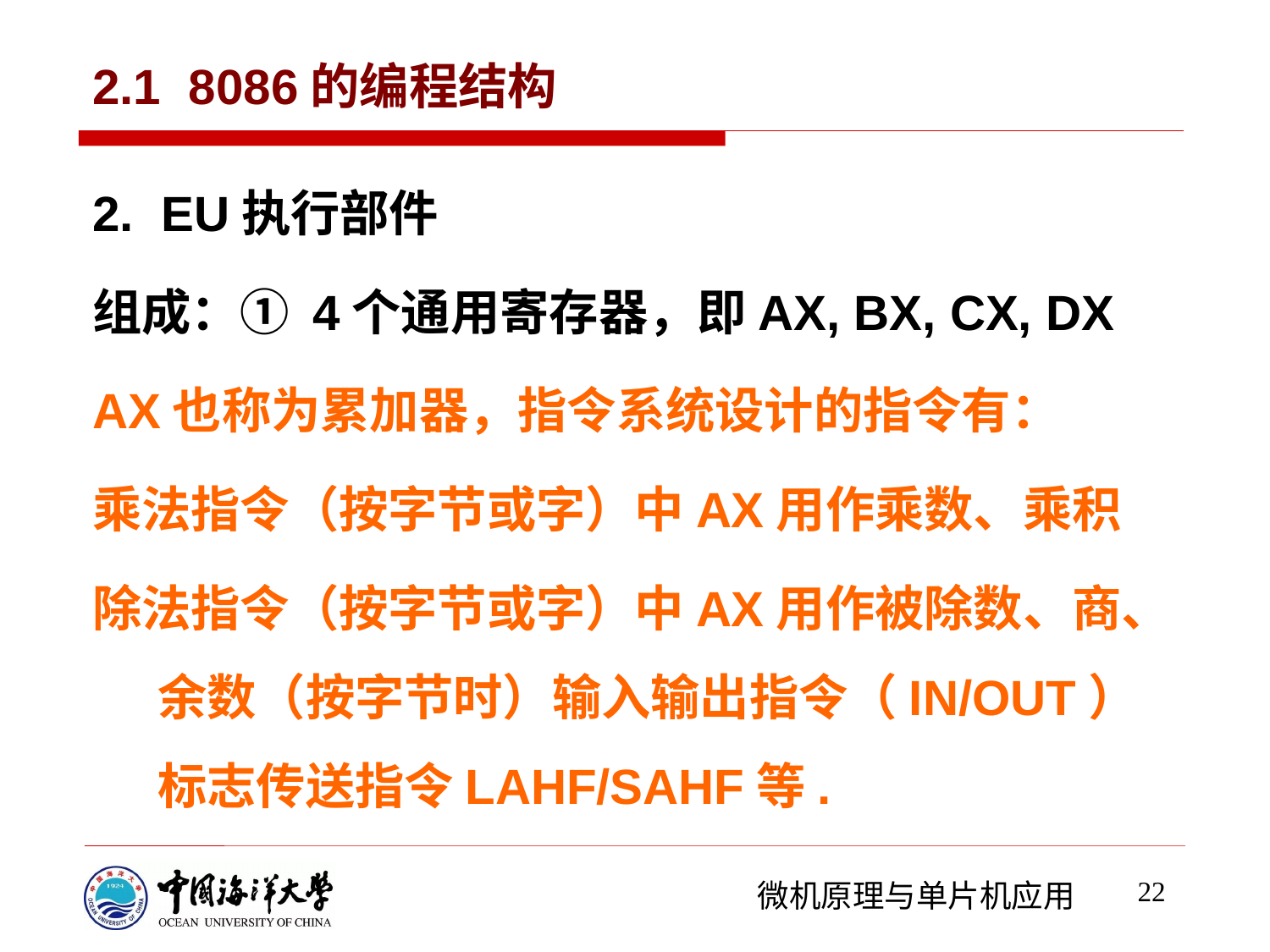

# 2.1  8086的编程结构
2.  EU执行部件
组成：① 4个通用寄存器，即AX, BX, CX, DX
AX也称为累加器，指令系统设计的指令有：
乘法指令（按字节或字）中AX用作乘数、乘积
除法指令（按字节或字）中AX用作被除数、商、余数（按字节时）输入输出指令（IN/OUT）标志传送指令LAHF/SAHF等.
22